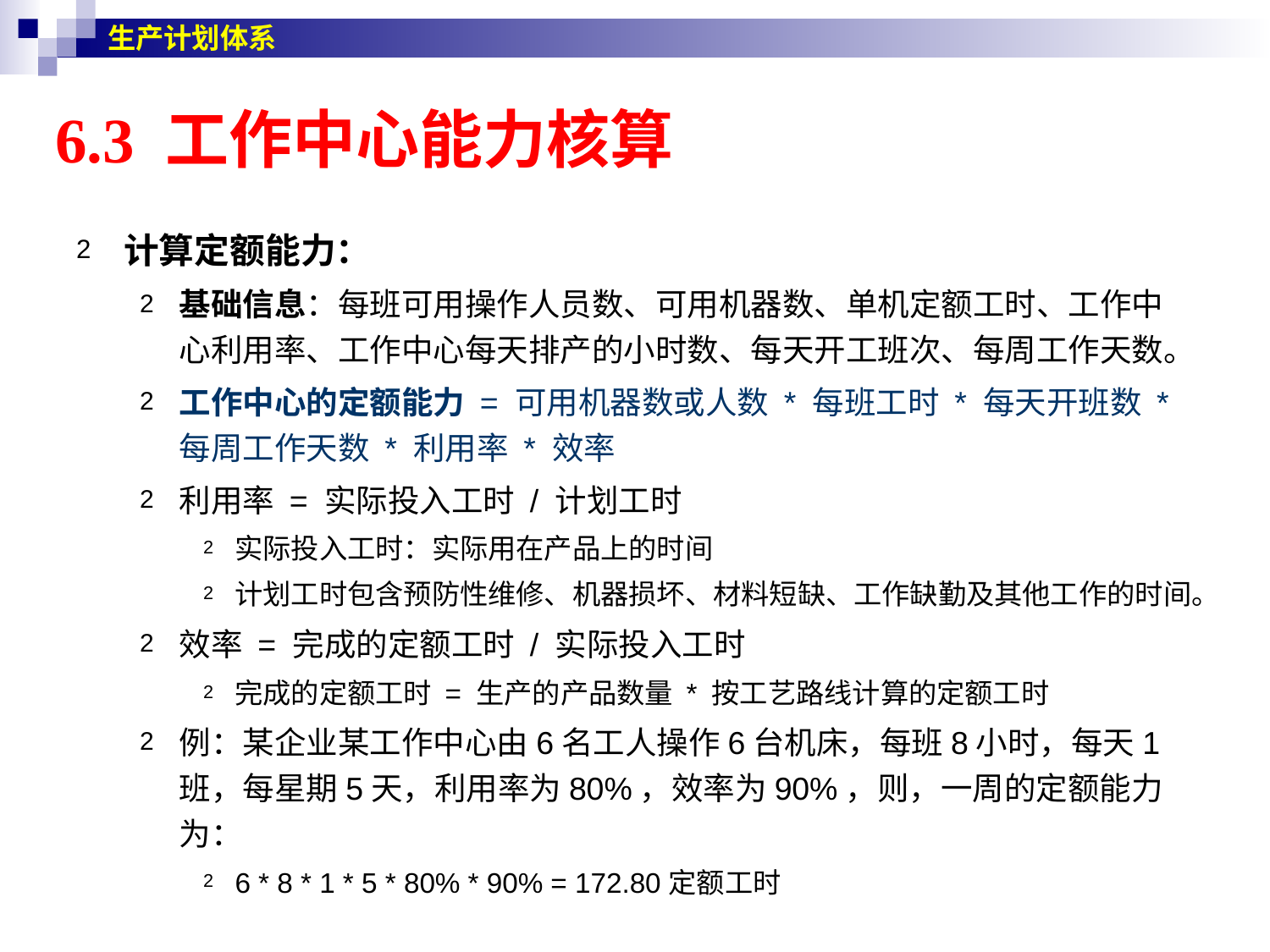

生产计划体系
# 6.3 工作中心能力核算
计算定额能力：
基础信息：每班可用操作人员数、可用机器数、单机定额工时、工作中心利用率、工作中心每天排产的小时数、每天开工班次、每周工作天数。
工作中心的定额能力 = 可用机器数或人数 * 每班工时 * 每天开班数 * 每周工作天数 * 利用率 * 效率
利用率 = 实际投入工时 / 计划工时
实际投入工时：实际用在产品上的时间
计划工时包含预防性维修、机器损坏、材料短缺、工作缺勤及其他工作的时间。
效率 = 完成的定额工时 / 实际投入工时
完成的定额工时 = 生产的产品数量 * 按工艺路线计算的定额工时
例：某企业某工作中心由6名工人操作6台机床，每班8小时，每天1班，每星期5天，利用率为80%，效率为90%，则，一周的定额能力为：
6 * 8 * 1 * 5 * 80% * 90% = 172.80定额工时